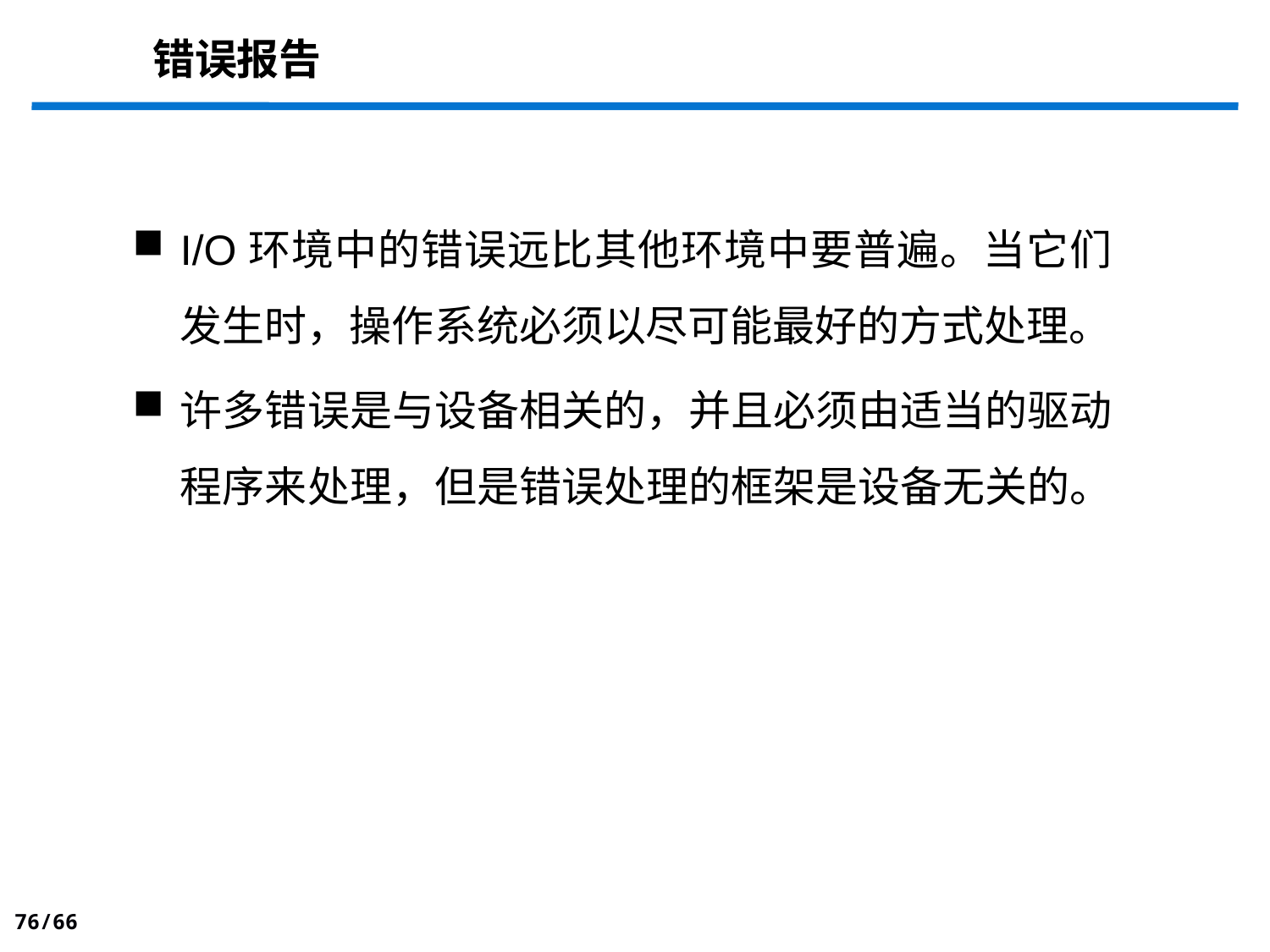

# 错误报告
I/O环境中的错误远比其他环境中要普遍。当它们发生时，操作系统必须以尽可能最好的方式处理。
许多错误是与设备相关的，并且必须由适当的驱动程序来处理，但是错误处理的框架是设备无关的。